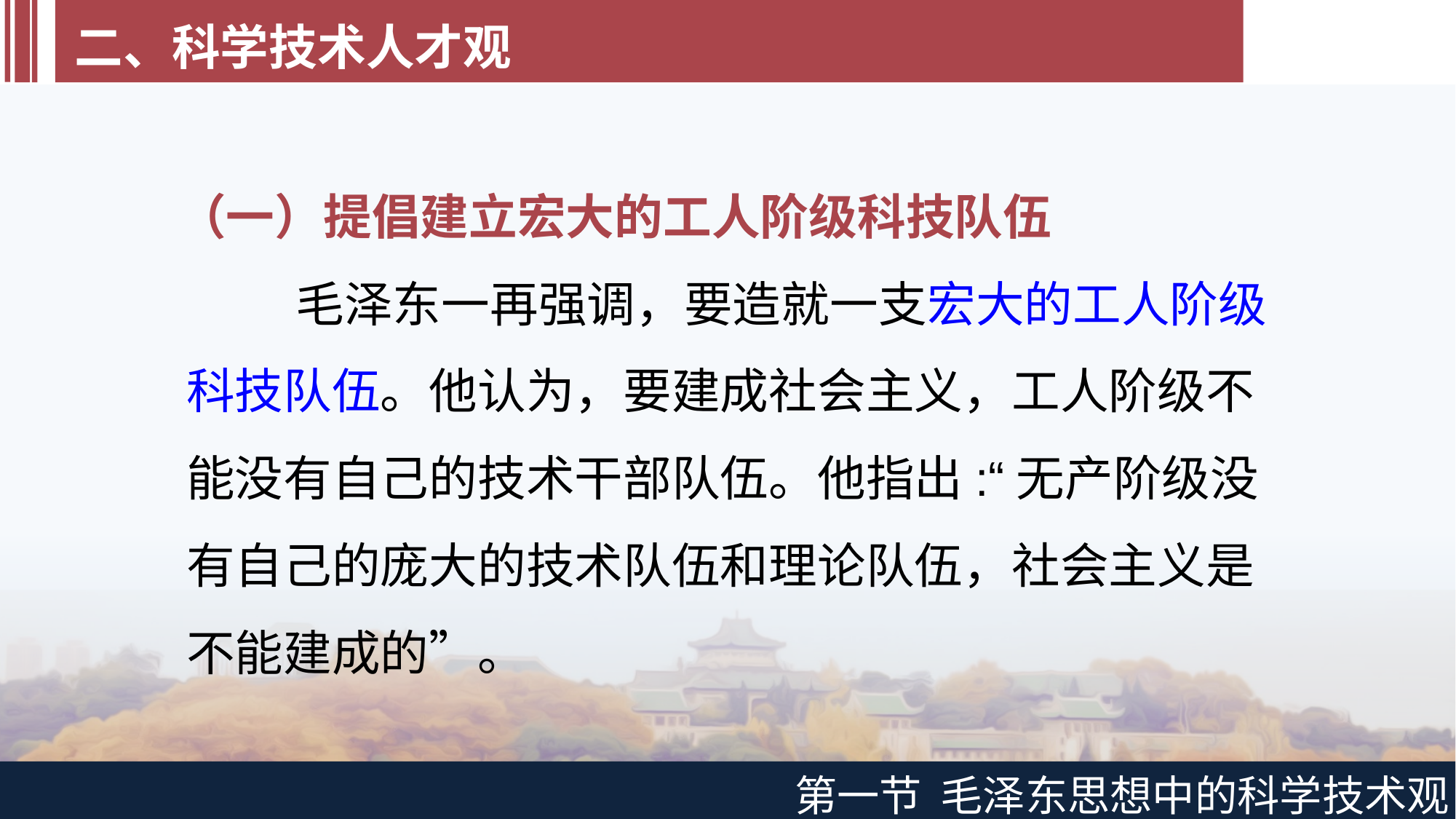

二、科学技术人才观
（一）提倡建立宏大的工人阶级科技队伍
毛泽东一再强调，要造就一支宏大的工人阶级科技队伍。他认为，要建成社会主义，工人阶级不能没有自己的技术干部队伍。他指出:“无产阶级没有自己的庞大的技术队伍和理论队伍，社会主义是不能建成的”。
第一节  毛泽东思想中的科学技术观